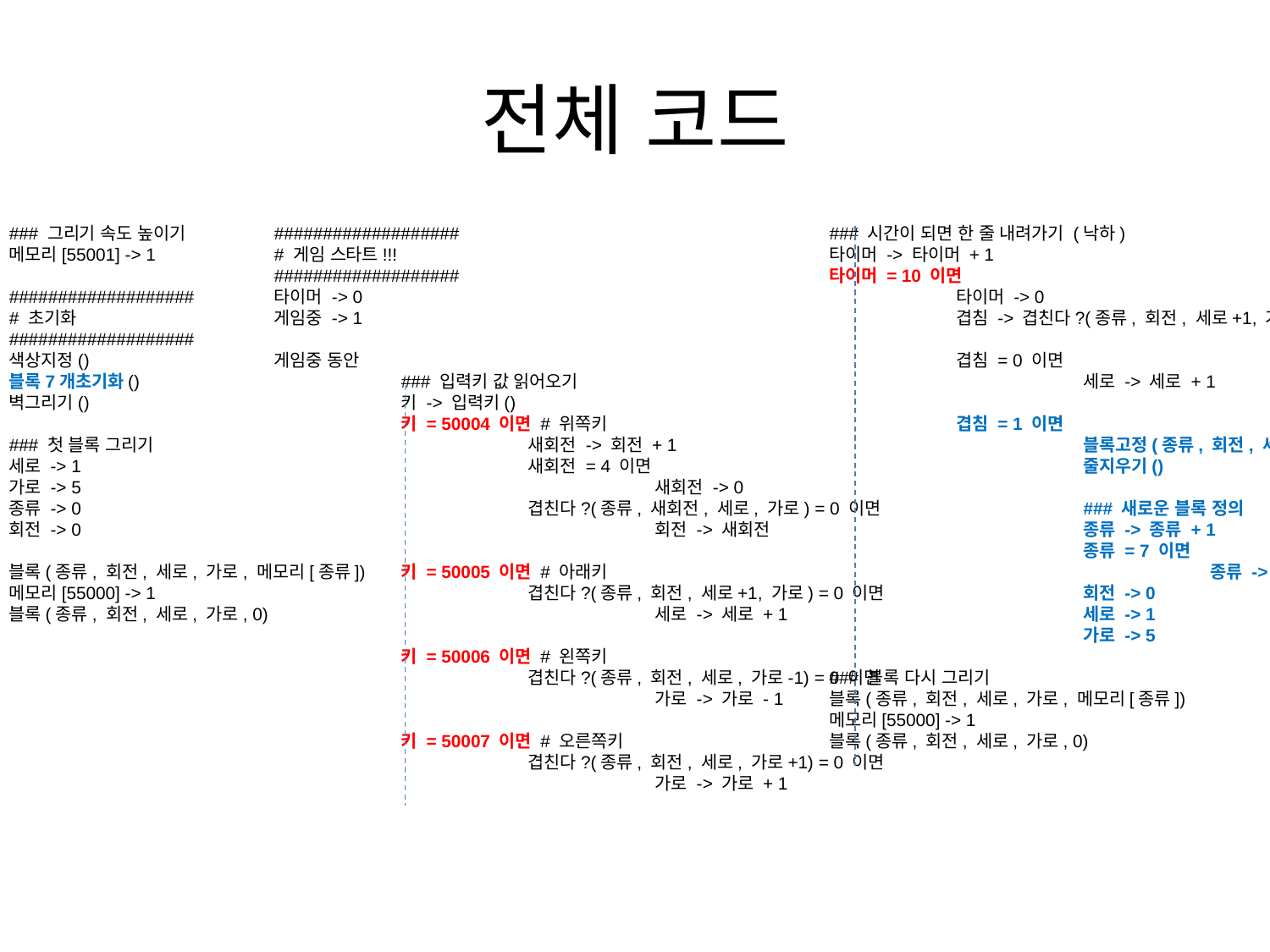

# 전체 코드
### 그리기 속도 높이기
메모리[55001] -> 1

###################
# 초기화
###################
색상지정()
블록7개초기화()
벽그리기()

### 첫 블록 그리기
세로 -> 1
가로 -> 5
종류 -> 0
회전 -> 0

블록(종류, 회전, 세로, 가로, 메모리[종류])
메모리[55000] -> 1
블록(종류, 회전, 세로, 가로, 0)
###################
# 게임 스타트!!!
###################
타이머 -> 0
게임중 -> 1

게임중 동안
	### 입력키 값 읽어오기
	키 -> 입력키()
	키 = 50004 이면 # 위쪽키
		새회전 -> 회전 + 1
		새회전 = 4 이면
			새회전 -> 0
		겹친다?(종류, 새회전, 세로, 가로) = 0 이면
			회전 -> 새회전

	키 = 50005 이면 # 아래키
		겹친다?(종류, 회전, 세로+1, 가로) = 0 이면
			세로 -> 세로 + 1

	키 = 50006 이면 # 왼쪽키
		겹친다?(종류, 회전, 세로, 가로-1) = 0 이면
			가로 -> 가로 - 1

	키 = 50007 이면 # 오른쪽키
		겹친다?(종류, 회전, 세로, 가로+1) = 0 이면
			가로 -> 가로 + 1
	### 시간이 되면 한 줄 내려가기 (낙하)
	타이머 -> 타이머 + 1
	타이머 = 10 이면
		타이머 -> 0
		겹침 -> 겹친다?(종류, 회전, 세로+1, 가로)

		겹침 = 0 이면
			세로 -> 세로 + 1

		겹침 = 1 이면
			블록고정(종류, 회전, 세로, 가로)
			줄지우기()

			### 새로운 블록 정의
			종류 -> 종류 + 1
			종류 = 7 이면
				종류 -> 0
			회전 -> 0
			세로 -> 1
			가로 -> 5

	### 블록 다시 그리기
	블록(종류, 회전, 세로, 가로, 메모리[종류])
	메모리[55000] -> 1
	블록(종류, 회전, 세로, 가로, 0)